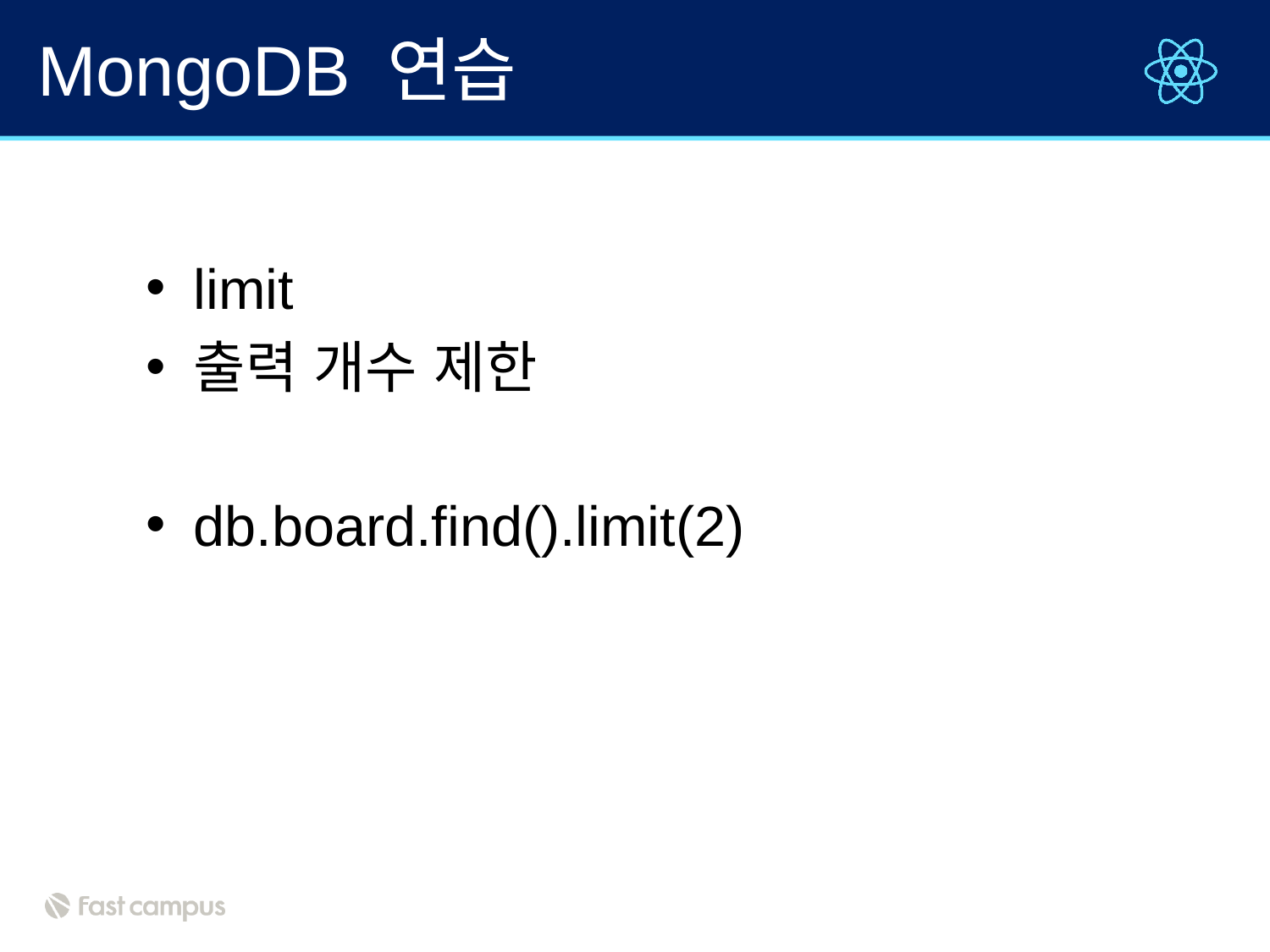

# MongoDB 연습
limit
출력 개수 제한

db.board.find().limit(2)